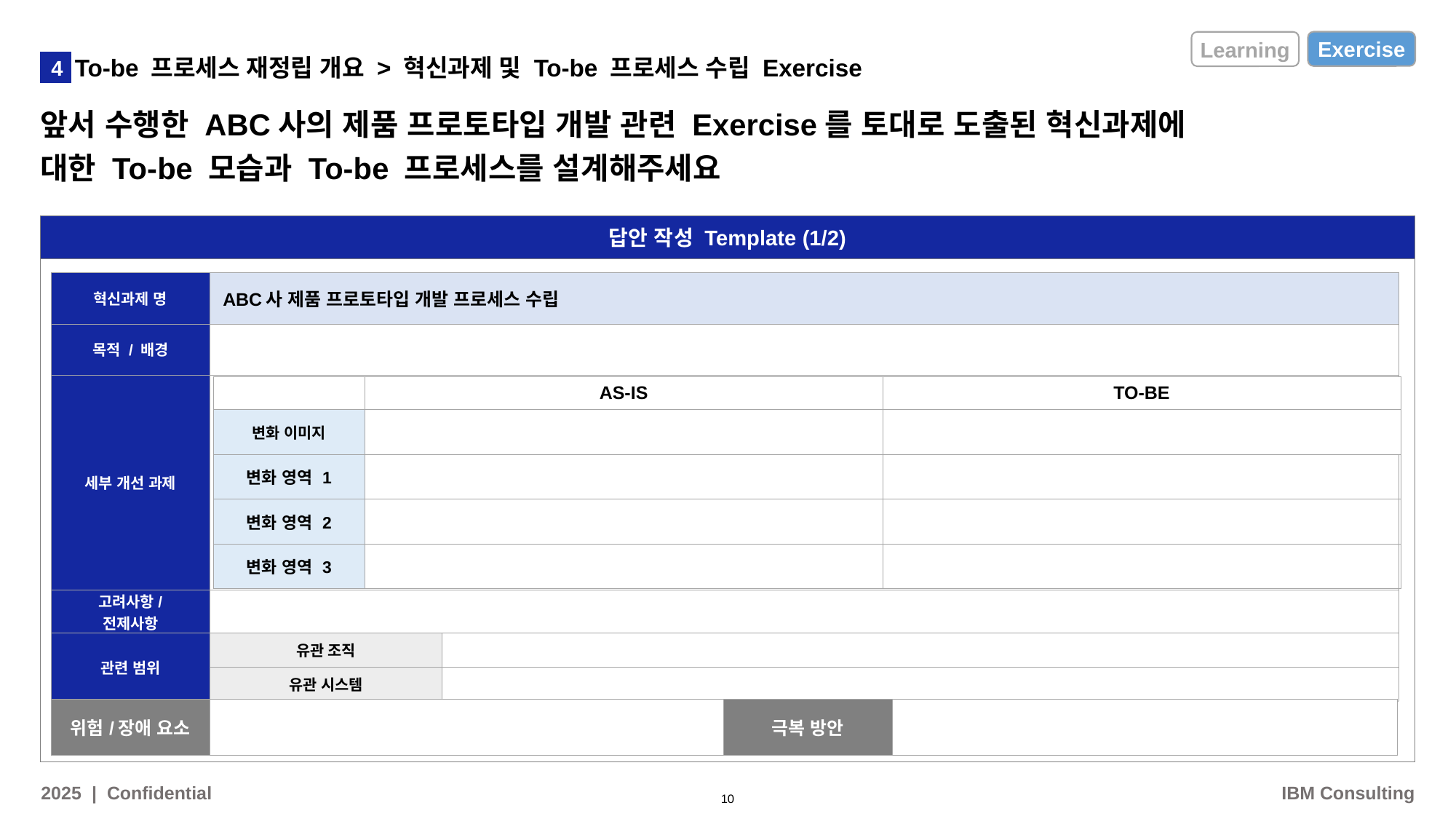

Exercise
Learning
To-be 프로세스 재정립 개요 > 혁신과제 및 To-be 프로세스 수립 Exercise
4
앞서 수행한 ABC사의 제품 프로토타입 개발 관련 Exercise를 토대로 도출된 혁신과제에
대한 To-be 모습과 To-be 프로세스를 설계해주세요
답안 작성 Template (1/2)

| 혁신과제 명 | ABC사 제품 프로토타입 개발 프로세스 수립 |  |
| --- | --- | --- |
| 목적 / 배경 |  |  |
| 세부 개선 과제 |  |  |
| 고려사항/ 전제사항 |  |  |
| 관련 범위 | 유관 조직 |  |
|  | 유관 시스템 |  |
|  | AS-IS | TO-BE |
| --- | --- | --- |
| 변화 이미지 |  |  |
| 변화 영역 1 |  |  |
| 변화 영역 2 |  |  |
| 변화 영역 3 |  |  |
| 위험/장애 요소 |  | 극복 방안 |  |
| --- | --- | --- | --- |